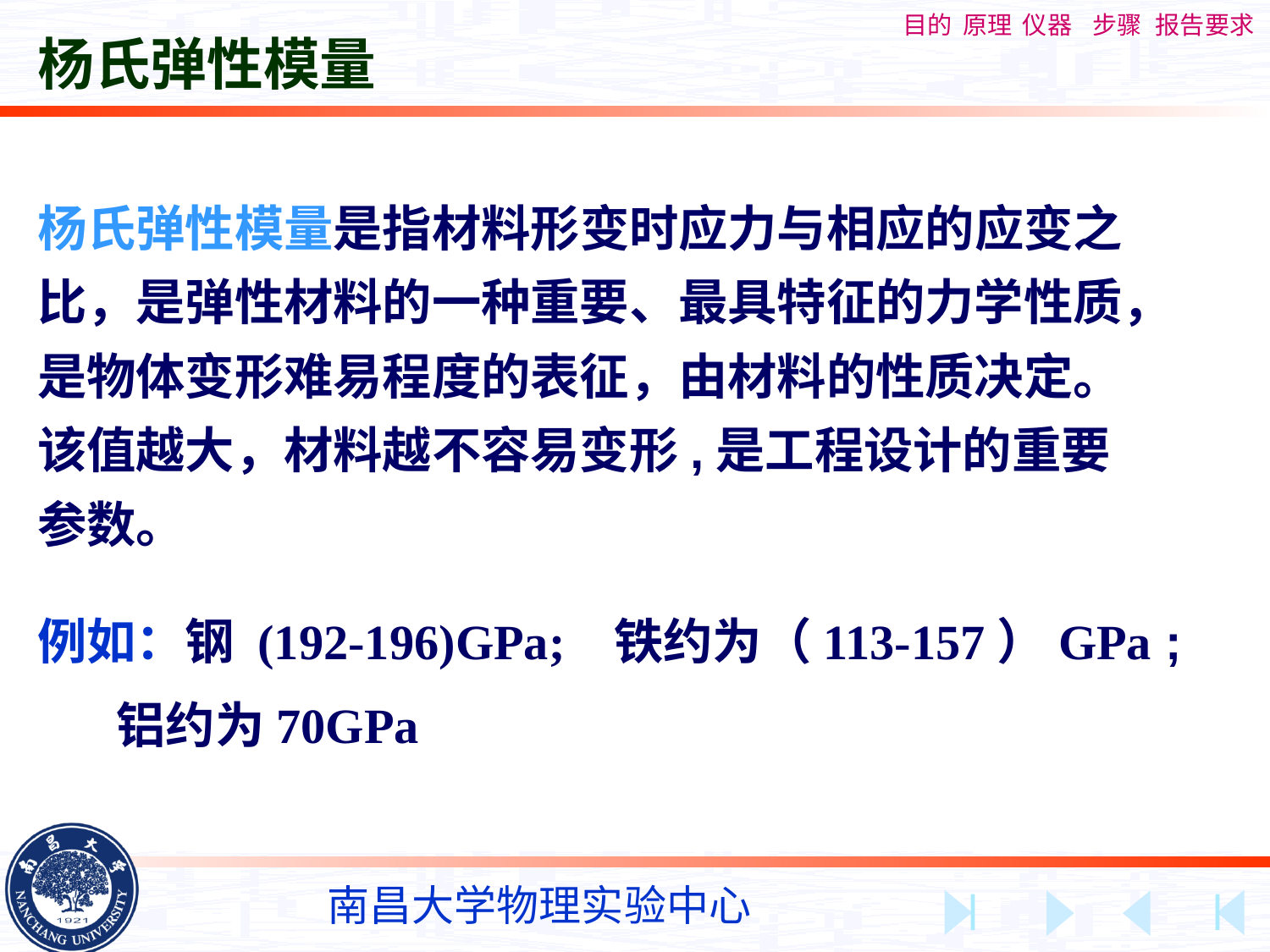

杨氏弹性模量
杨氏弹性模量是指材料形变时应力与相应的应变之比，是弹性材料的一种重要、最具特征的力学性质，是物体变形难易程度的表征，由材料的性质决定。该值越大，材料越不容易变形,是工程设计的重要参数。
例如：钢 (192-196)GPa;   铁约为（113-157）GPa ;
      铝约为70GPa